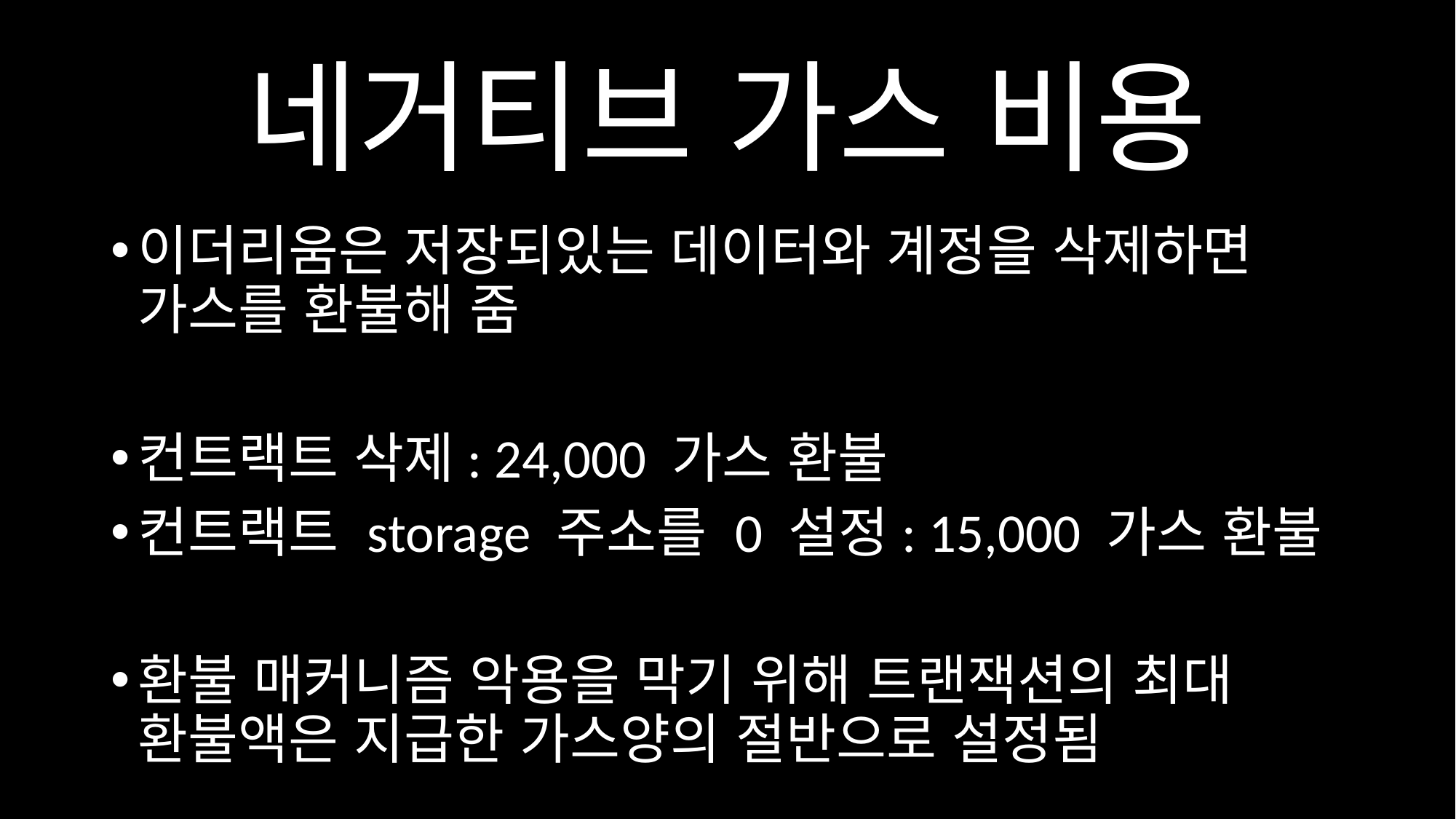

# 네거티브 가스 비용
이더리움은 저장되있는 데이터와 계정을 삭제하면 가스를 환불해 줌

컨트랙트 삭제: 24,000 가스 환불
컨트랙트 storage 주소를 0 설정: 15,000 가스 환불

환불 매커니즘 악용을 막기 위해 트랜잭션의 최대 환불액은 지급한 가스양의 절반으로 설정됨